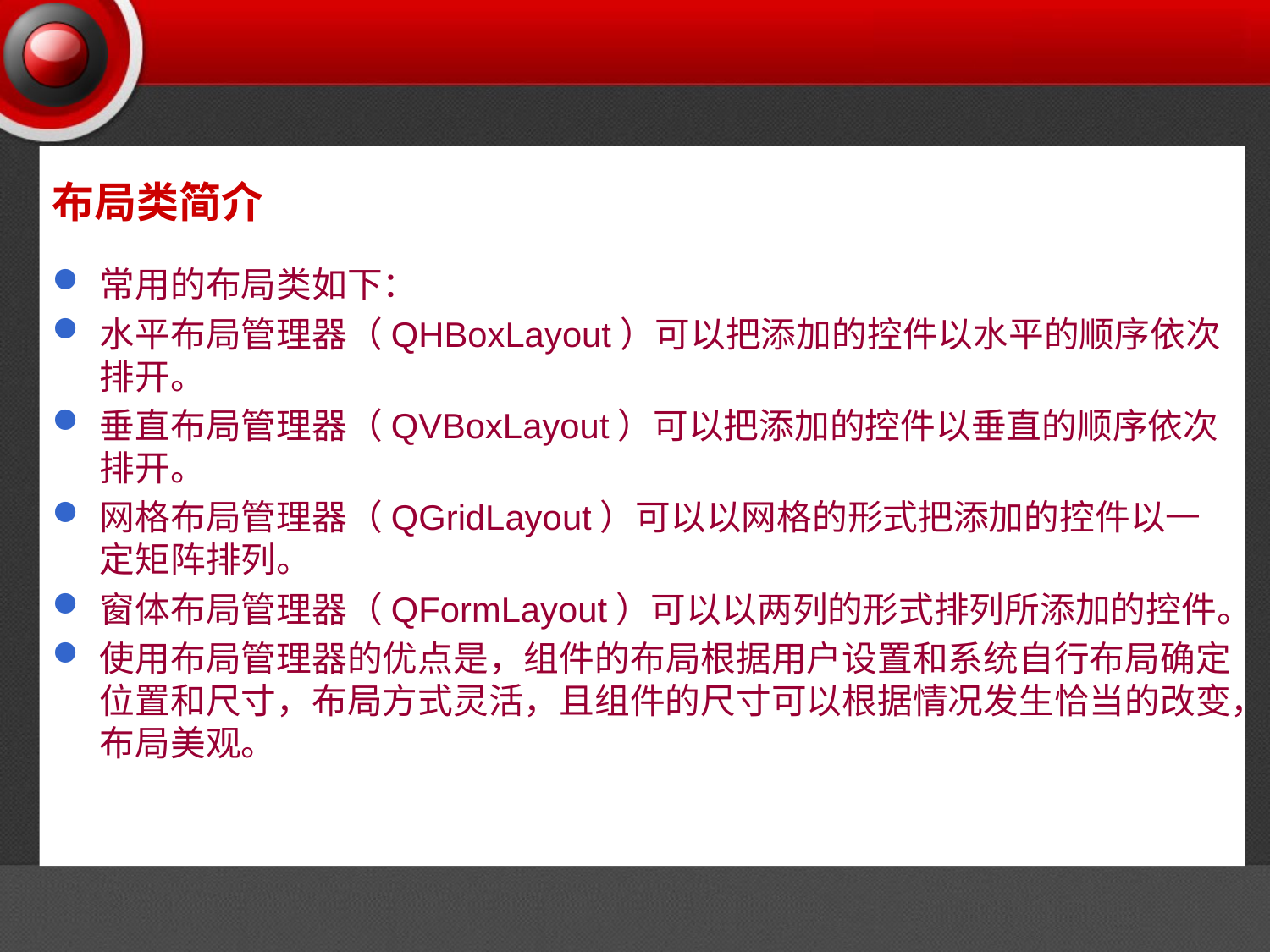

# 布局类简介
常用的布局类如下：
水平布局管理器（QHBoxLayout）可以把添加的控件以水平的顺序依次排开。
垂直布局管理器（QVBoxLayout）可以把添加的控件以垂直的顺序依次排开。
网格布局管理器（QGridLayout）可以以网格的形式把添加的控件以一定矩阵排列。
窗体布局管理器（QFormLayout）可以以两列的形式排列所添加的控件。
使用布局管理器的优点是，组件的布局根据用户设置和系统自行布局确定位置和尺寸，布局方式灵活，且组件的尺寸可以根据情况发生恰当的改变，布局美观。